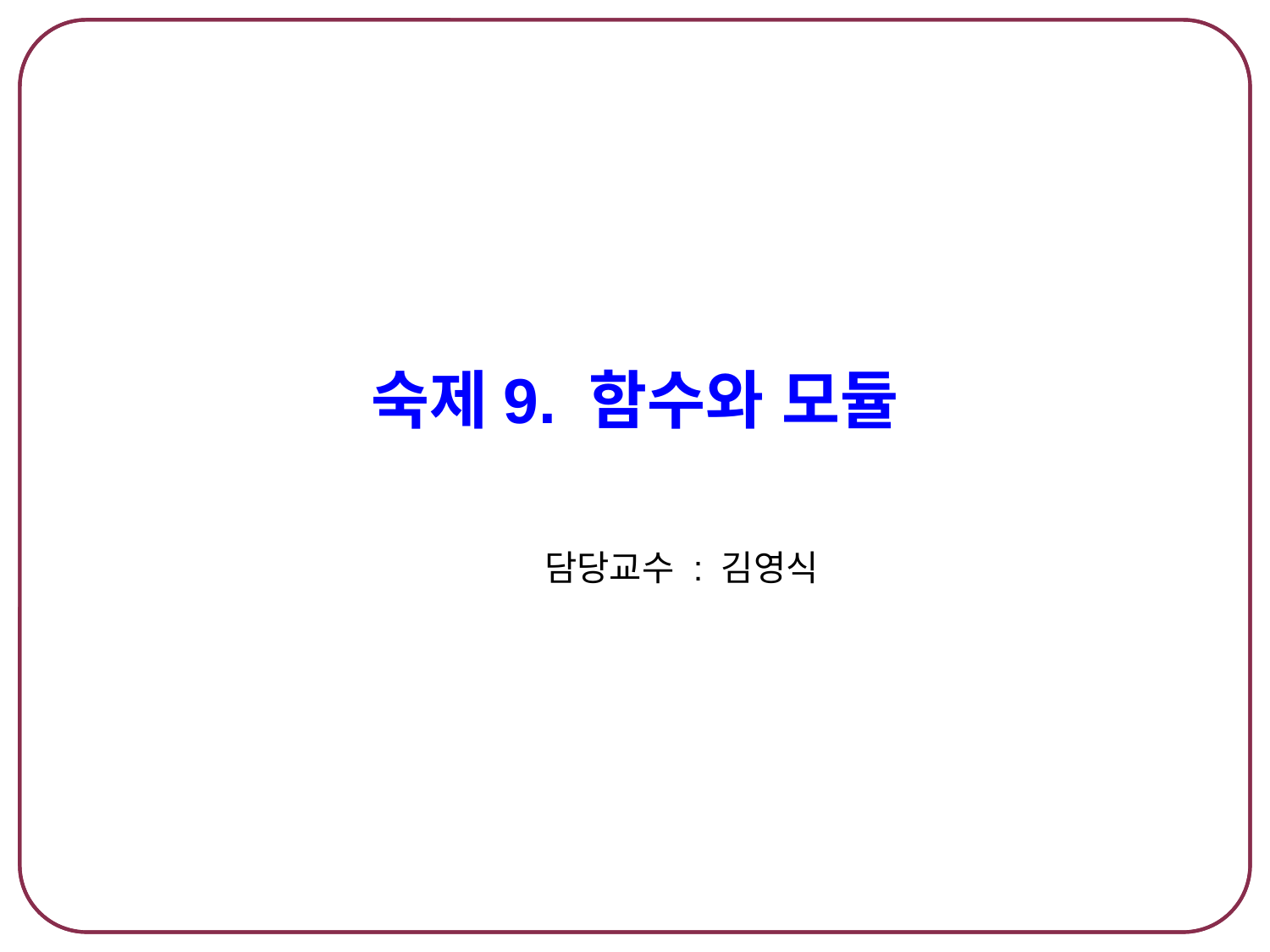

# 숙제9. 함수와 모듈
담당교수 : 김영식